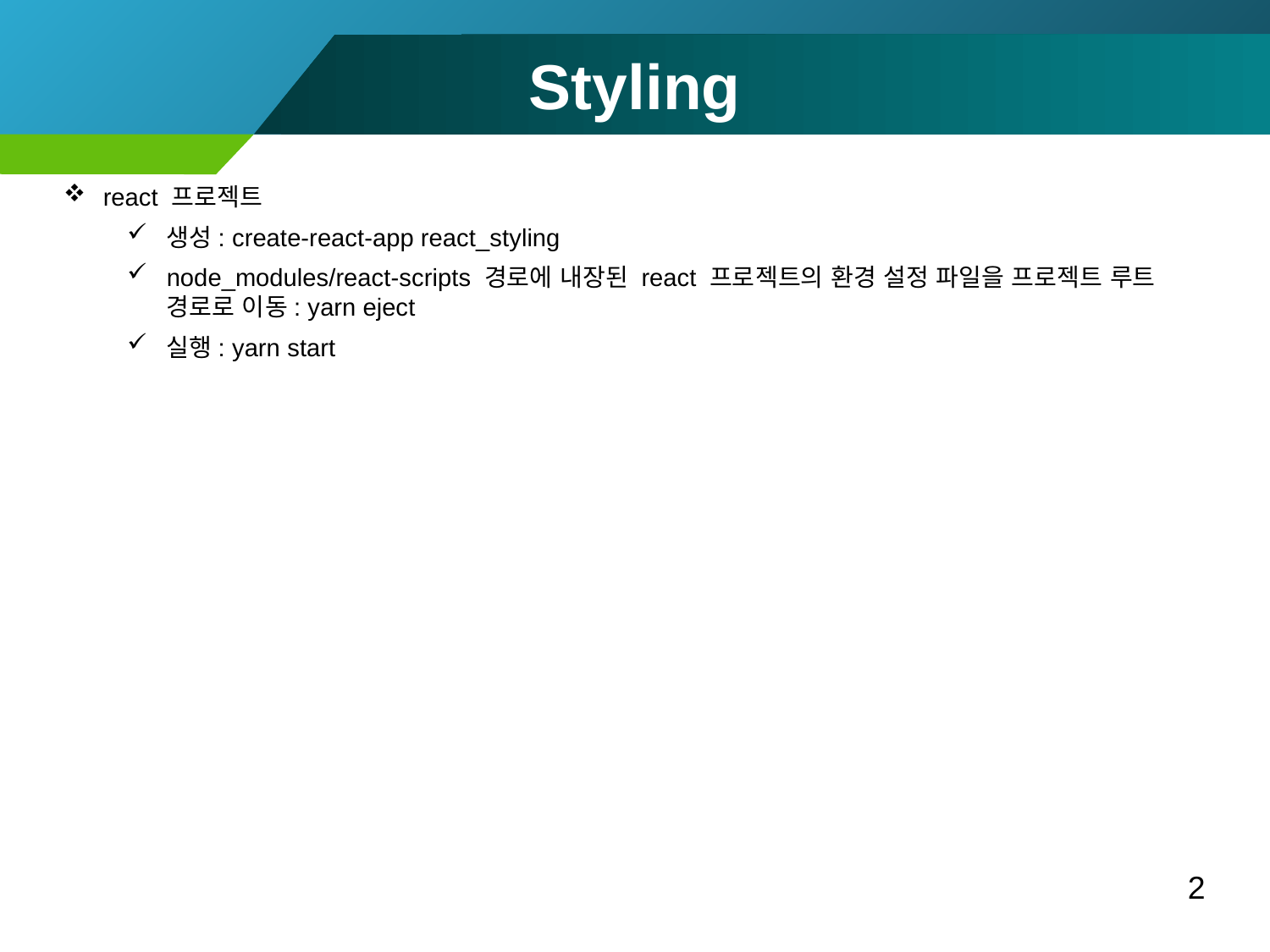

Styling
react 프로젝트
생성: create-react-app react_styling
node_modules/react-scripts 경로에 내장된 react 프로젝트의 환경 설정 파일을 프로젝트 루트 경로로 이동: yarn eject
실행: yarn start

2